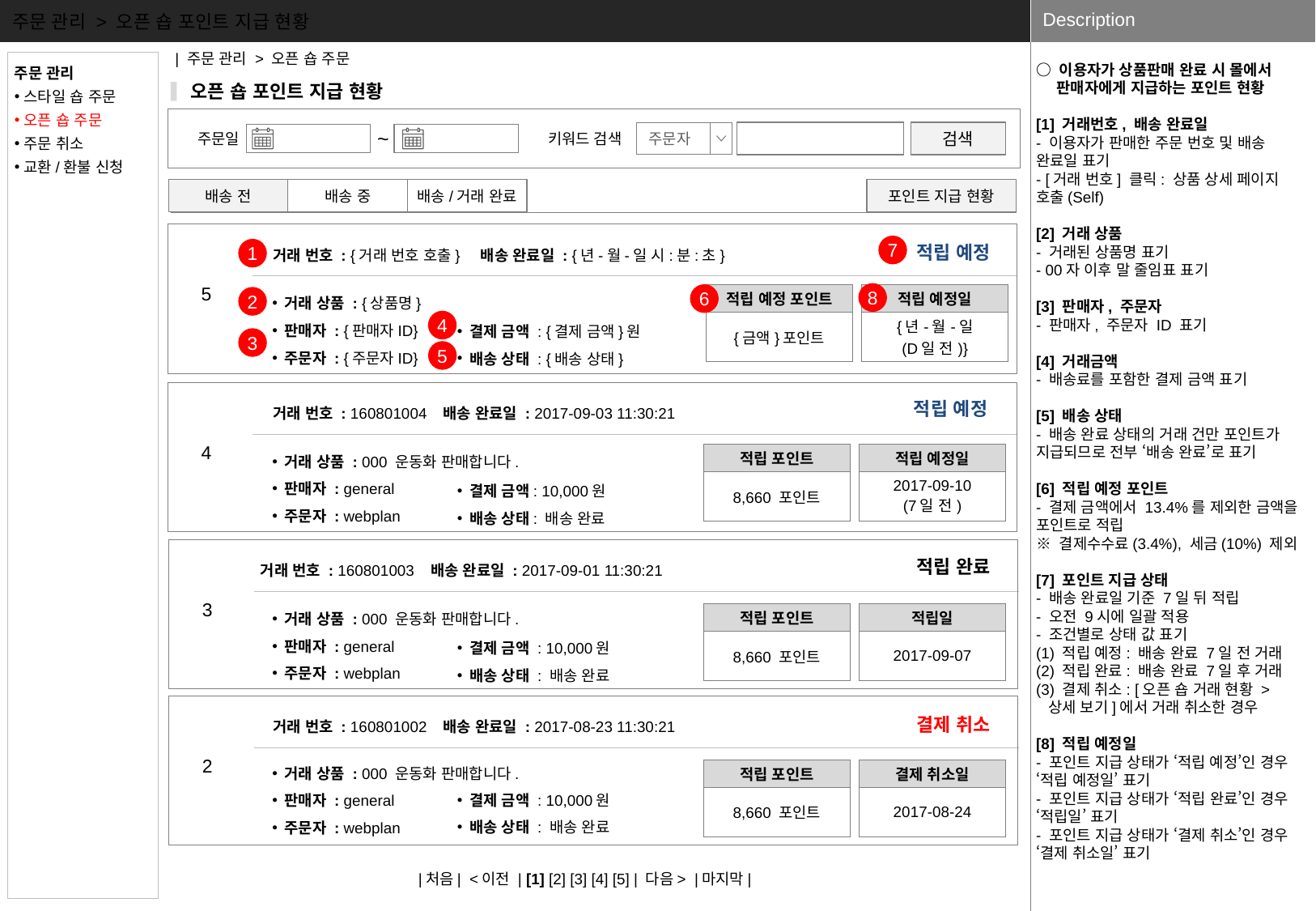

주문 관리 > 오픈 숍 포인트 지급 현황

○ 이용자가 상품판매 완료 시 몰에서
    판매자에게 지급하는 포인트 현황

[1] 거래번호, 배송 완료일
- 이용자가 판매한 주문 번호 및 배송 완료일 표기
- [거래 번호] 클릭: 상품 상세 페이지 호출(Self)

[2] 거래 상품
- 거래된 상품명 표기
- 00자 이후 말 줄임표 표기

[3] 판매자, 주문자
- 판매자, 주문자 ID 표기

[4] 거래금액
- 배송료를 포함한 결제 금액 표기

[5] 배송 상태
- 배송 완료 상태의 거래 건만 포인트가 지급되므로 전부 ‘배송 완료’로 표기

[6] 적립 예정 포인트
- 결제 금액에서 13.4%를 제외한 금액을 포인트로 적립
※ 결제수수료(3.4%), 세금(10%) 제외

[7] 포인트 지급 상태
- 배송 완료일 기준 7일 뒤 적립
- 오전 9시에 일괄 적용
- 조건별로 상태 값 표기
(1) 적립 예정: 배송 완료 7일 전 거래
(2) 적립 완료: 배송 완료 7일 후 거래
(3) 결제 취소: [오픈 숍 거래 현황 >
  상세 보기]에서 거래 취소한 경우

[8] 적립 예정일
- 포인트 지급 상태가 ‘적립 예정’인 경우 ‘적립 예정일’ 표기
- 포인트 지급 상태가 ‘적립 완료’인 경우 ‘적립일’ 표기
- 포인트 지급 상태가 ‘결제 취소’인 경우 ‘결제 취소일’ 표기
| 주문 관리 > 오픈 숍 주문
주문 관리
스타일 숍 주문
오픈 숍 주문
주문 취소
교환/환불 신청
오픈 숍 포인트 지급 현황

~

검색
주문자

주문일
키워드 검색

배송 전
배송 중
배송/거래 완료
포인트 지급 현황

적립 예정
7
거래 번호 : {거래 번호 호출}    배송 완료일 : {년-월-일 시:분:초}
1
5
거래 상품 : {상품명}
판매자 : {판매자ID}
주문자 : {주문자ID}
8
6
| 적립 예정 포인트 |
| --- |
| {금액}포인트 |
| 적립 예정일 |
| --- |
| {년-월-일 (D일 전)} |
2
결제 금액 : {결제 금액}원
배송 상태 : {배송 상태}
4
3
5

적립 예정
거래 번호 : 160801004   배송 완료일 : 2017-09-03 11:30:21
4
거래 상품 : 000 운동화 판매합니다.
판매자 : general
주문자 : webplan
| 적립 포인트 |
| --- |
| 8,660 포인트 |
| 적립 예정일 |
| --- |
| 2017-09-10 (7일 전) |
결제 금액: 10,000원
배송 상태: 배송 완료

적립 완료
거래 번호 : 160801003   배송 완료일 : 2017-09-01 11:30:21
3
거래 상품 : 000 운동화 판매합니다.
판매자 : general
주문자 : webplan
| 적립 포인트 |
| --- |
| 8,660 포인트 |
| 적립일 |
| --- |
| 2017-09-07 |
결제 금액 : 10,000원
배송 상태 : 배송 완료

결제 취소
거래 번호 : 160801002   배송 완료일 : 2017-08-23 11:30:21
2
거래 상품 : 000 운동화 판매합니다.
판매자 : general
주문자 : webplan
| 적립 포인트 |
| --- |
| 8,660 포인트 |
| 결제 취소일 |
| --- |
| 2017-08-24 |
결제 금액 : 10,000원
배송 상태 : 배송 완료
|처음|  <이전 | [1] [2] [3] [4] [5] | 다음>  |마지막|